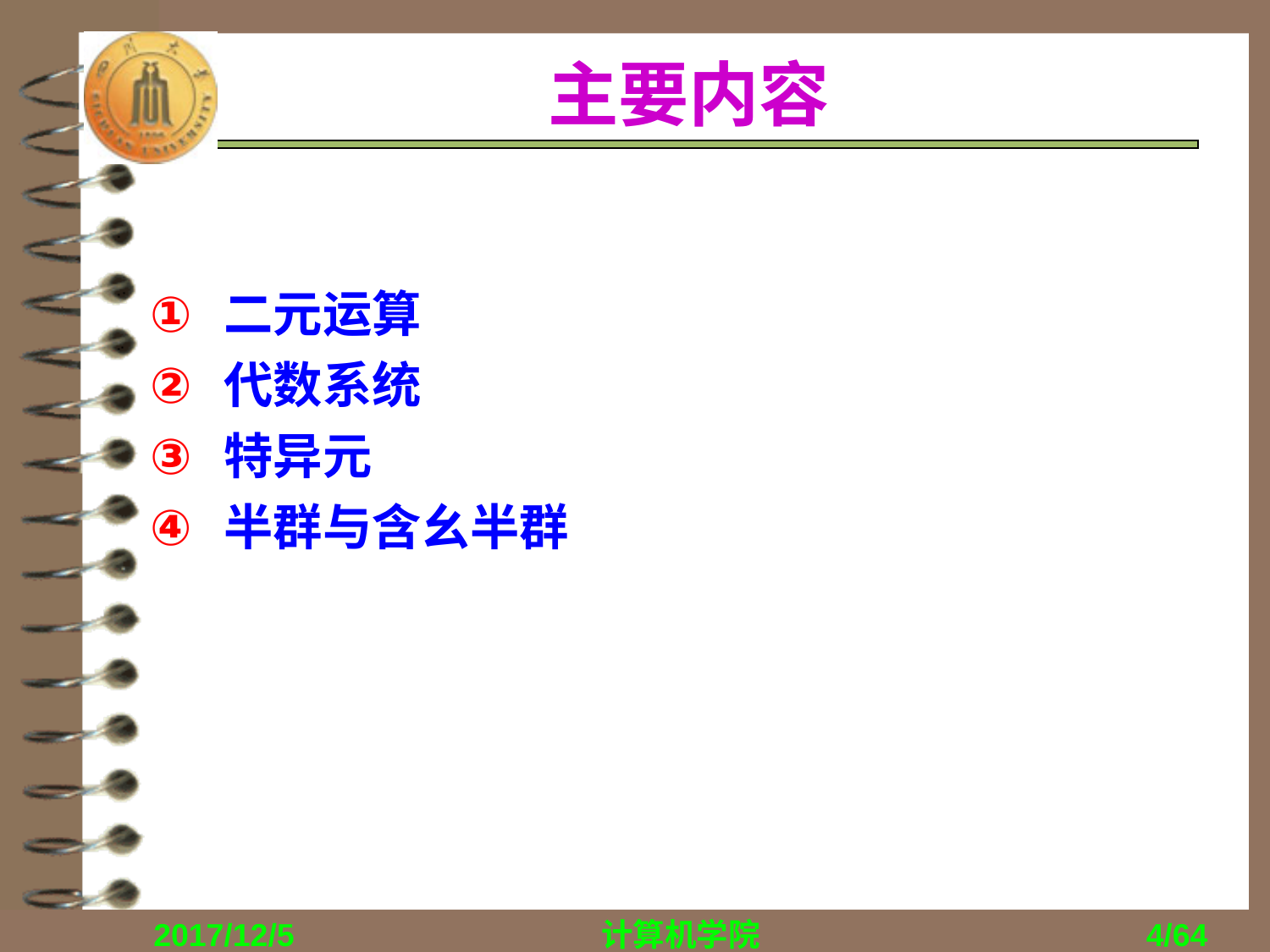

# 主要内容
二元运算
代数系统
特异元
半群与含幺半群
2017/12/5
计算机学院
4/64